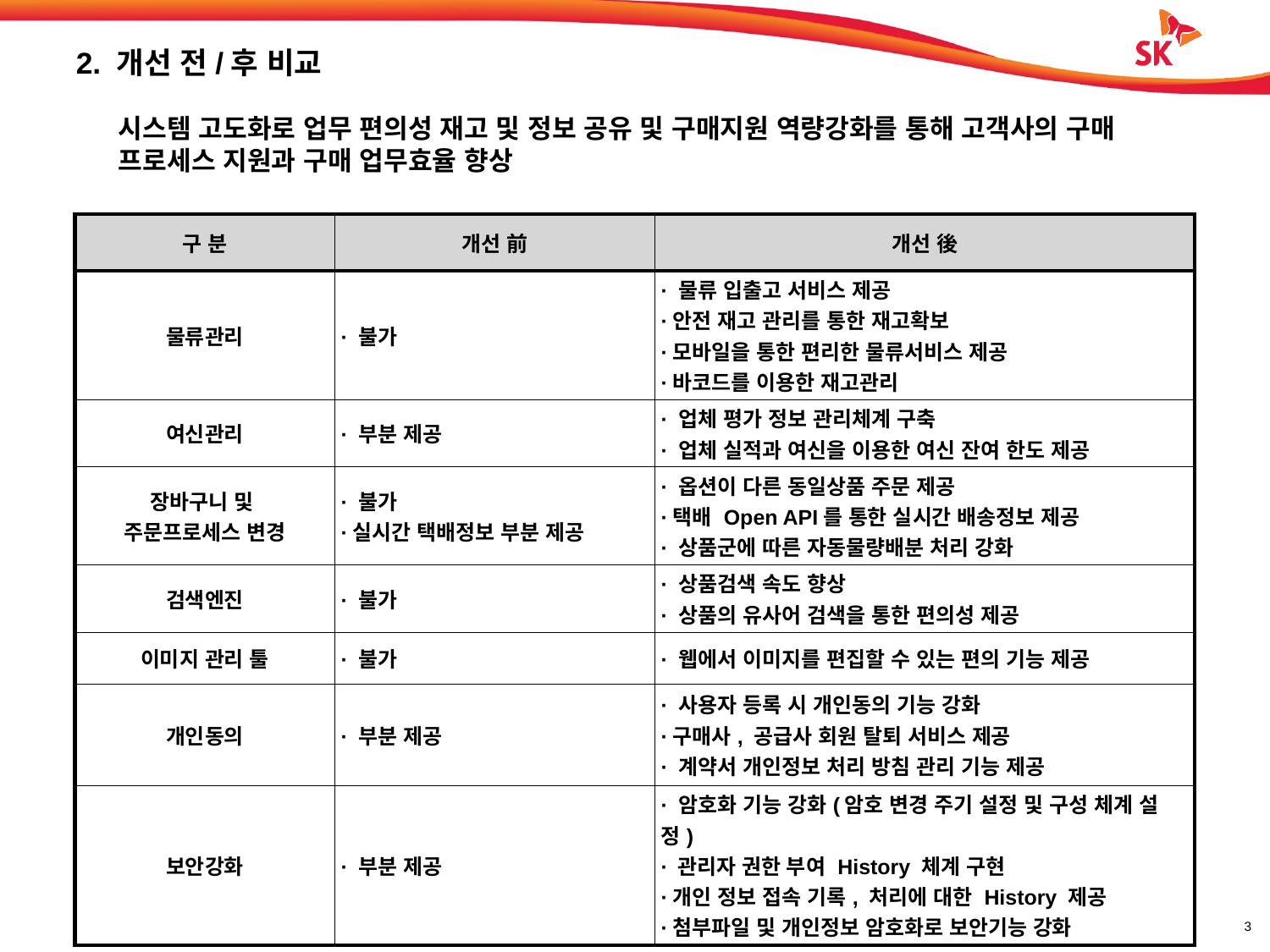

# 2. 개선 전/후 비교
시스템 고도화로 업무 편의성 재고 및 정보 공유 및 구매지원 역량강화를 통해 고객사의 구매 프로세스 지원과 구매 업무효율 향상
| 구 분 | 개선 前 | 개선 後 |
| --- | --- | --- |
| 물류관리 | ∙ 불가 | ∙ 물류 입출고 서비스 제공 ∙ 안전 재고 관리를 통한 재고확보 ∙ 모바일을 통한 편리한 물류서비스 제공 ∙ 바코드를 이용한 재고관리 |
| 여신관리 | ∙ 부분 제공 | ∙ 업체 평가 정보 관리체계 구축 ∙ 업체 실적과 여신을 이용한 여신 잔여 한도 제공 |
| 장바구니 및 주문프로세스 변경 | ∙ 불가 ∙ 실시간 택배정보 부분 제공 | ∙ 옵션이 다른 동일상품 주문 제공 ∙ 택배 Open API를 통한 실시간 배송정보 제공 ∙ 상품군에 따른 자동물량배분 처리 강화 |
| 검색엔진 | ∙ 불가 | ∙ 상품검색 속도 향상 ∙ 상품의 유사어 검색을 통한 편의성 제공 |
| 이미지 관리 툴 | ∙ 불가 | ∙ 웹에서 이미지를 편집할 수 있는 편의 기능 제공 |
| 개인동의 | ∙ 부분 제공 | ∙ 사용자 등록 시 개인동의 기능 강화 ∙ 구매사, 공급사 회원 탈퇴 서비스 제공 ∙ 계약서 개인정보 처리 방침 관리 기능 제공 |
| 보안강화 | ∙ 부분 제공 | ∙ 암호화 기능 강화(암호 변경 주기 설정 및 구성 체계 설정) ∙ 관리자 권한 부여 History 체계 구현 ∙ 개인 정보 접속 기록, 처리에 대한 History 제공 ∙ 첨부파일 및 개인정보 암호화로 보안기능 강화 |